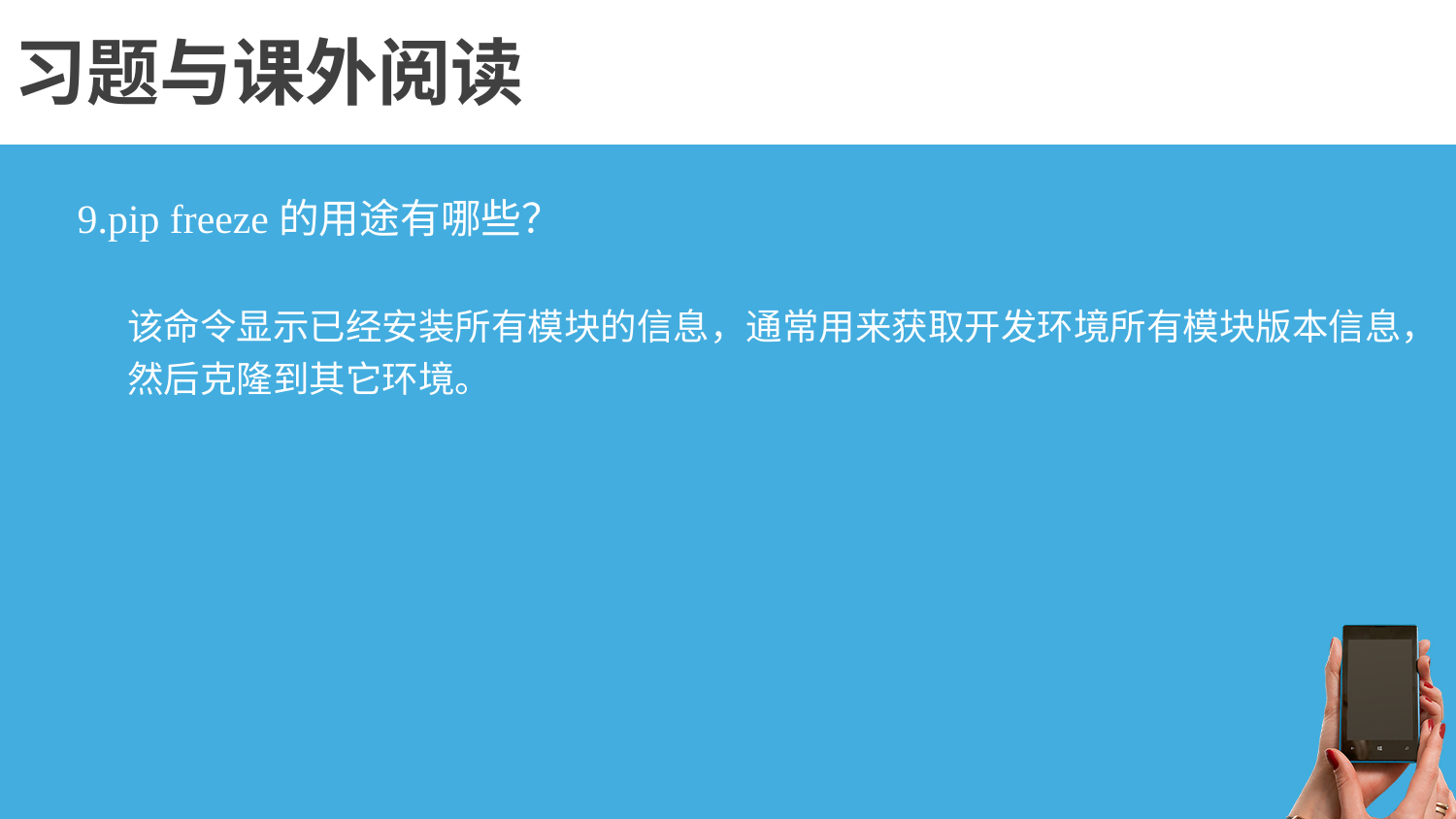

# 习题与课外阅读
9.pip freeze的用途有哪些？
该命令显示已经安装所有模块的信息，通常用来获取开发环境所有模块版本信息，然后克隆到其它环境。